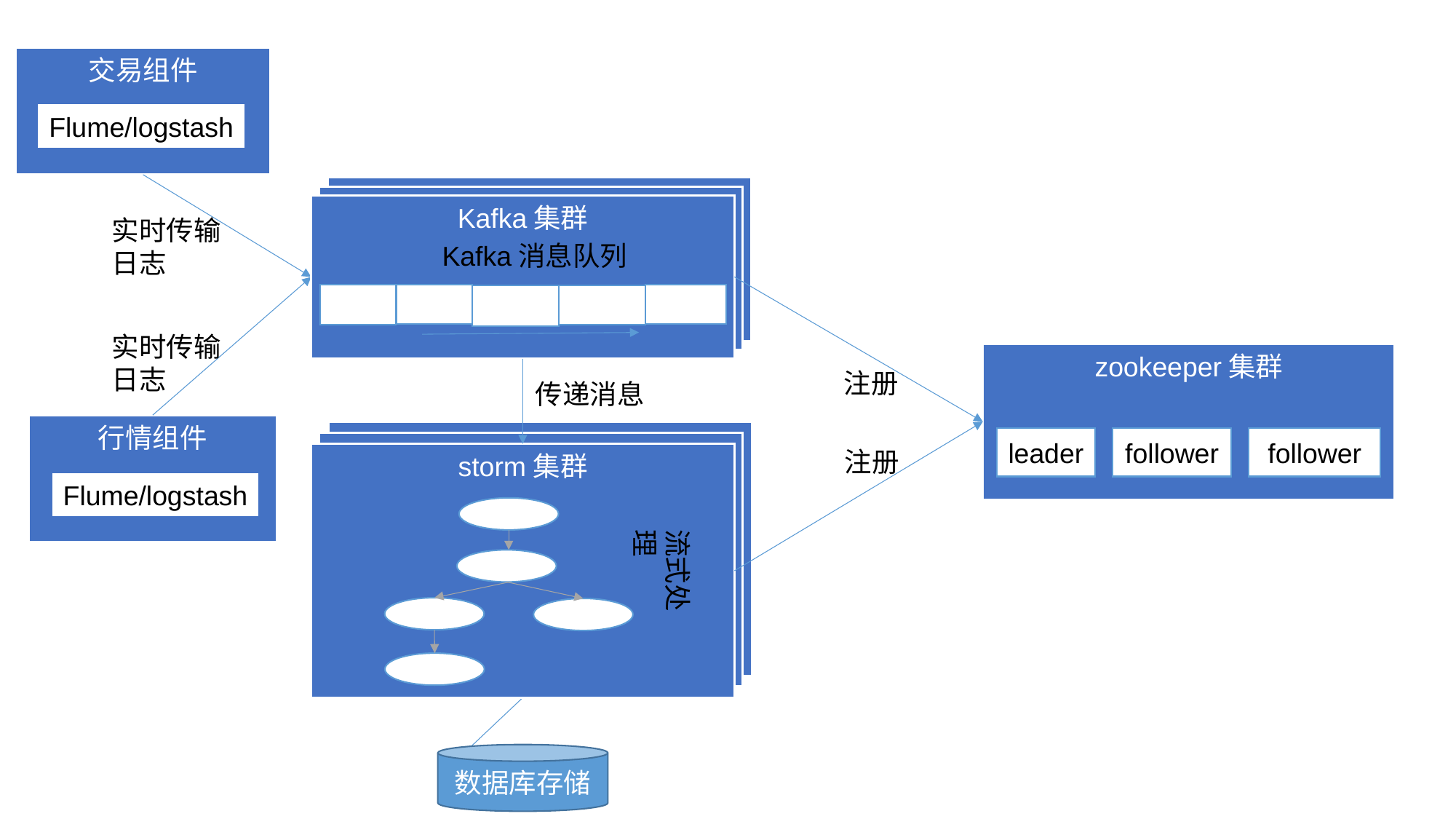

交易组件
Flume/logstash

Kafka集群
实时传输日志
Kafka消息队列
kafka

实时传输日志
zookeeper集群
注册
传递消息
行情组件

follower
follower
leader

注册
storm集群
Flume/logstash

流式处理

数据库存储